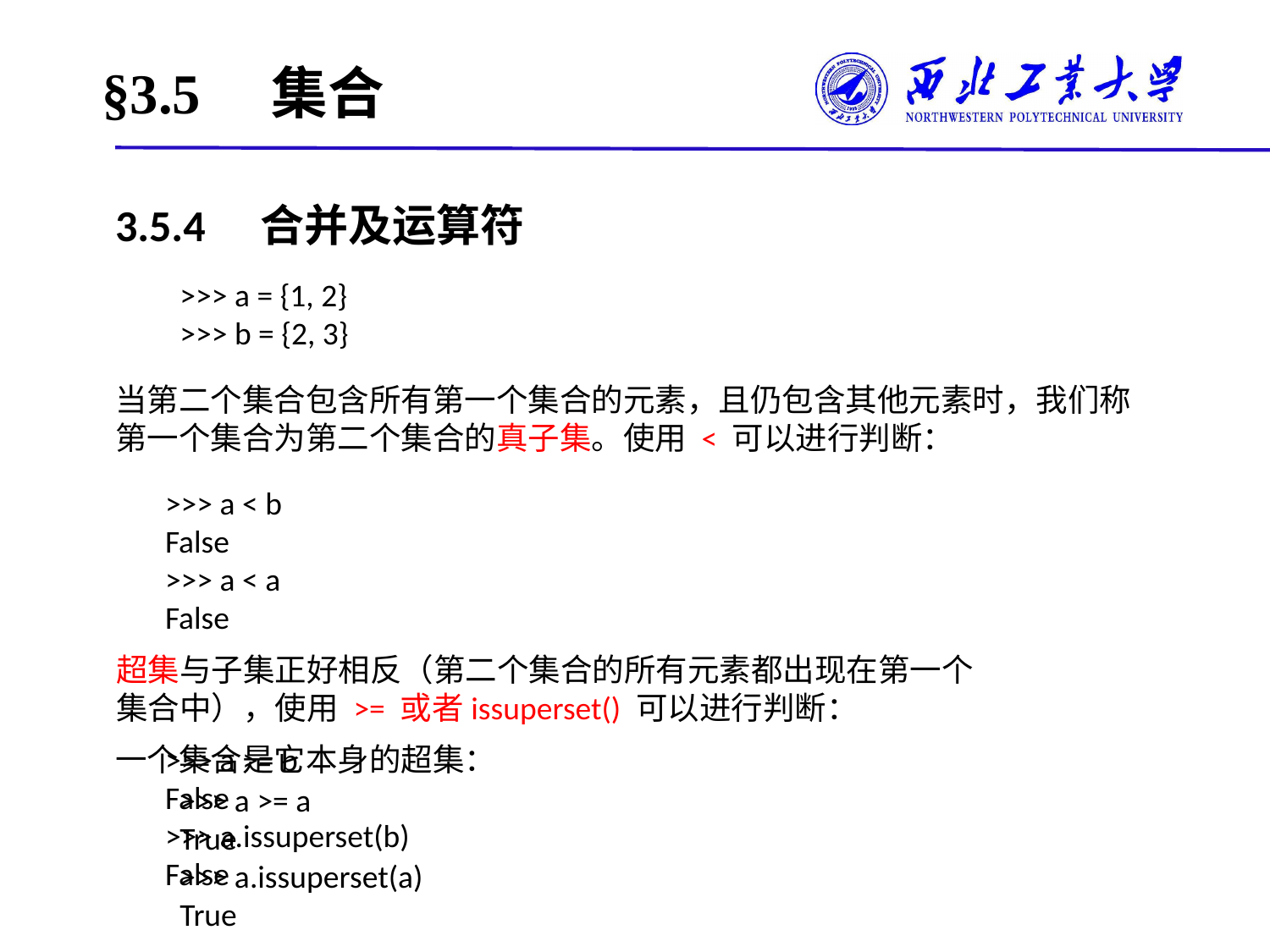

# §3.5　集合
3.5.4　合并及运算符

>>> a = {1, 2}
>>> b = {2, 3}
当第二个集合包含所有第一个集合的元素，且仍包含其他元素时，我们称第一个集合为第二个集合的真子集。使用 < 可以进行判断：
>>> a < b
False
>>> a < a
False
超集与子集正好相反（第二个集合的所有元素都出现在第一个集合中），使用 >= 或者issuperset() 可以进行判断：
>>> a >= b
False
>>> a.issuperset(b)
False
一个集合是它本身的超集：
>>> a >= a
True
>>> a.issuperset(a)
True